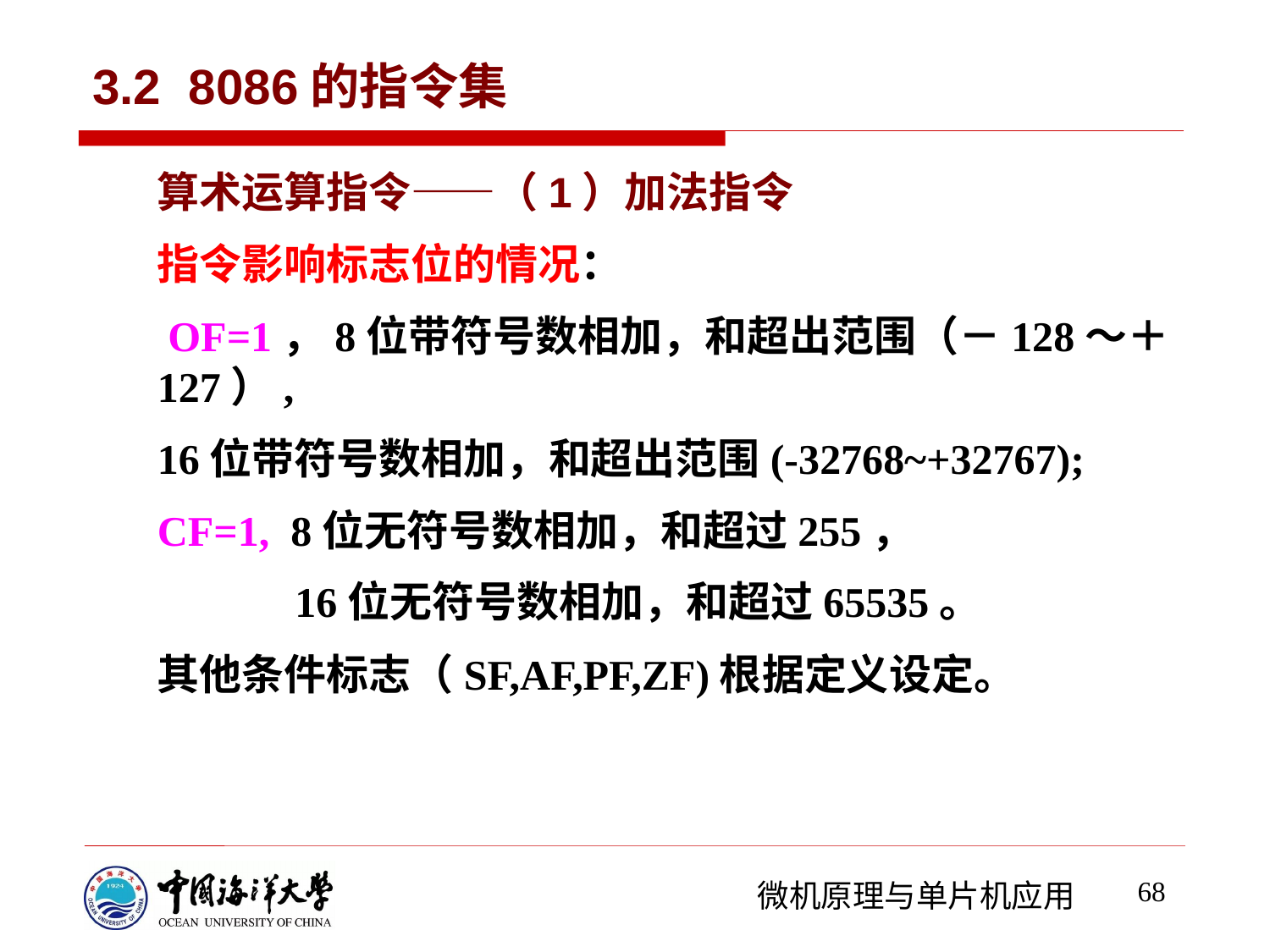

# 3.2  8086的指令集
算术运算指令——（1）加法指令
指令影响标志位的情况：
 OF=1，8位带符号数相加，和超出范围（－128～＋127）,
16位带符号数相加，和超出范围(-32768~+32767);
CF=1,  8位无符号数相加，和超过255，
             16位无符号数相加，和超过65535。
其他条件标志（SF,AF,PF,ZF)根据定义设定。
68